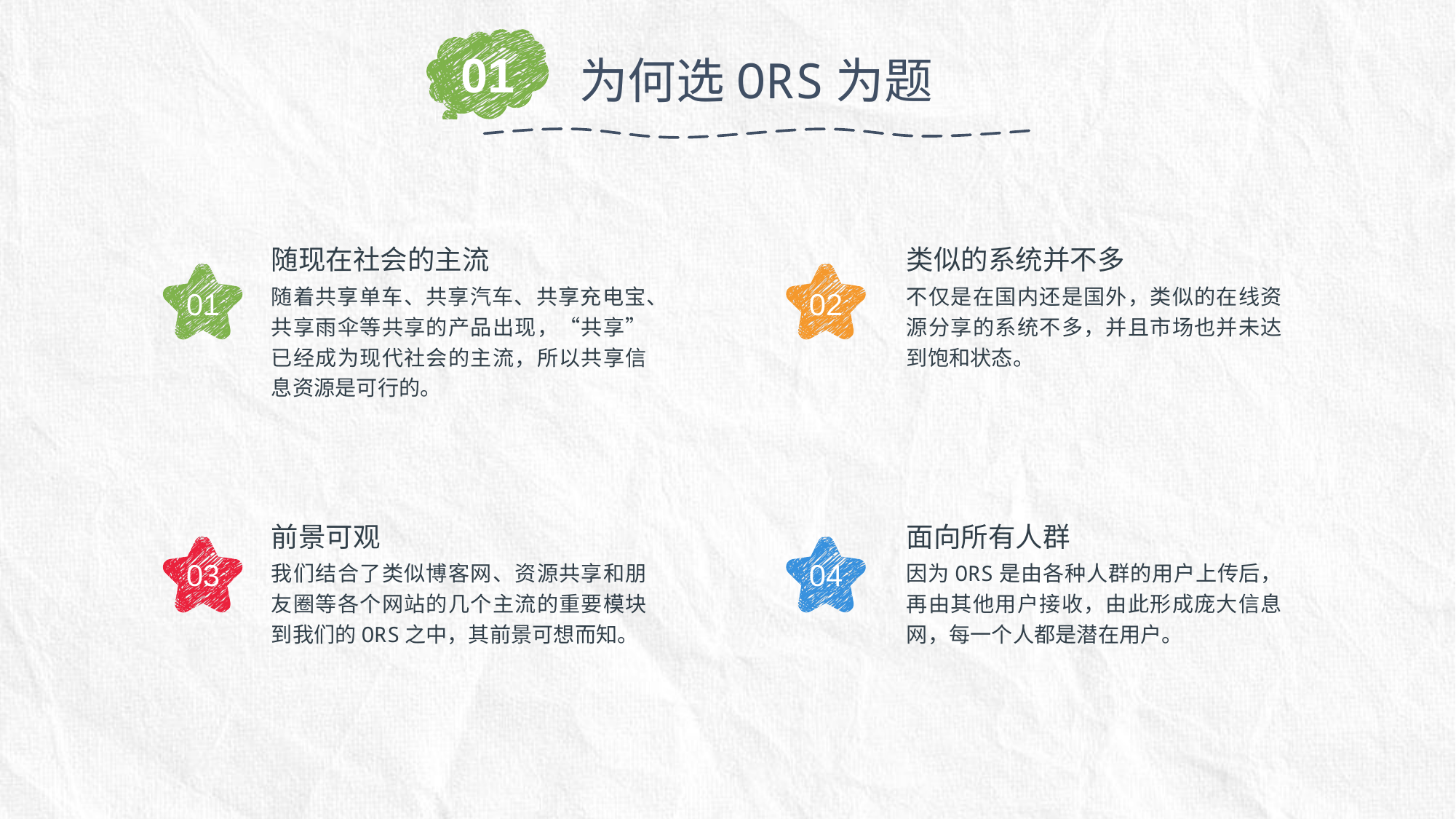

01
为何选ORS为题

随现在社会的主流
随着共享单车、共享汽车、共享充电宝、
共享雨伞等共享的产品出现，“共享”已经成为现代社会的主流，所以共享信息资源是可行的。
类似的系统并不多
不仅是在国内还是国外，类似的在线资源分享的系统不多，并且市场也并未达到饱和状态。

01

02
前景可观
我们结合了类似博客网、资源共享和朋友圈等各个网站的几个主流的重要模块到我们的ORS之中，其前景可想而知。
面向所有人群
因为ORS是由各种人群的用户上传后，再由其他用户接收，由此形成庞大信息网，每一个人都是潜在用户。

03

04